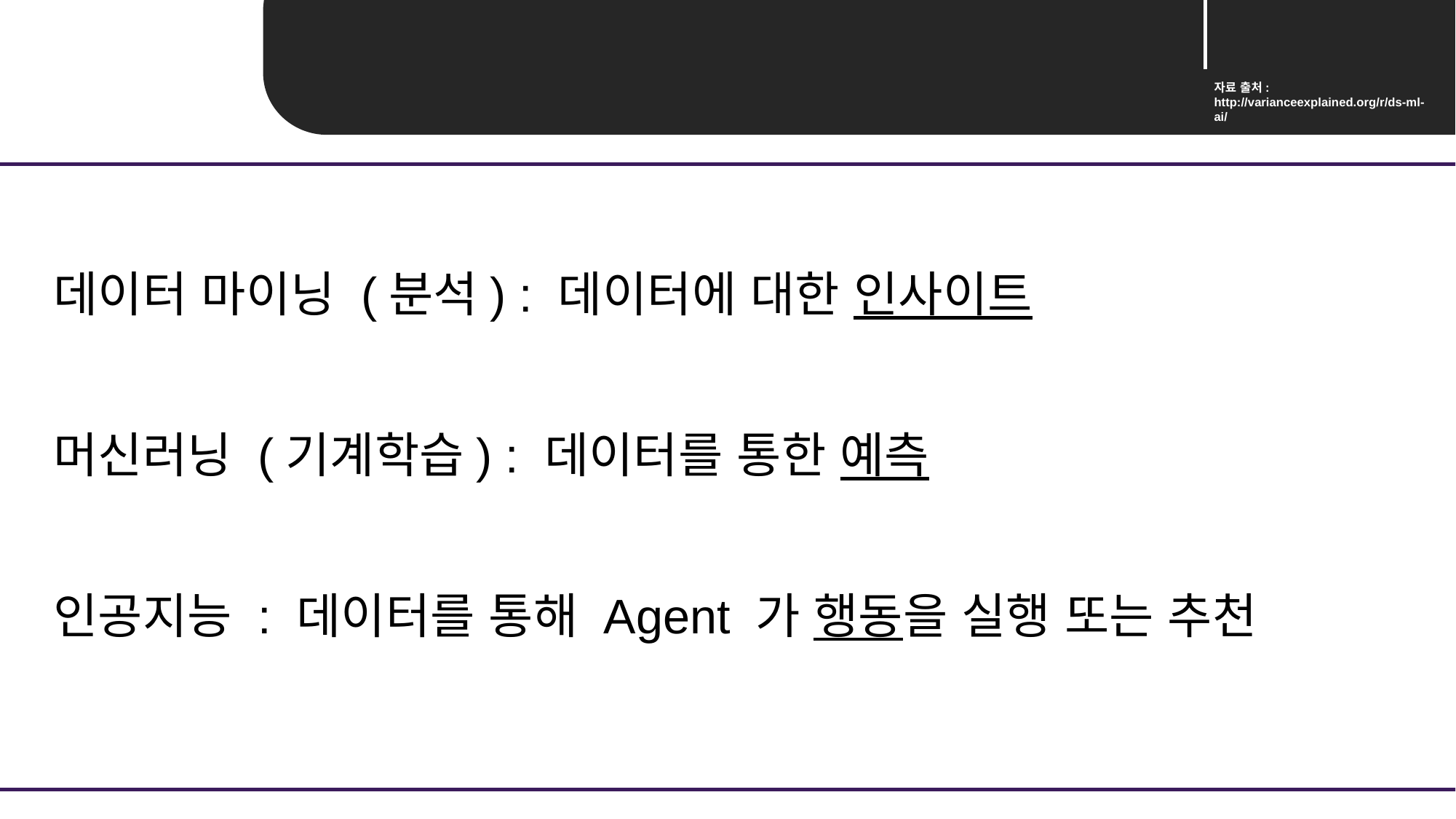

자료 출처:
http://varianceexplained.org/r/ds-ml-ai/
Unit  01 ㅣIntroduction
데이터 마이닝 (분석) : 데이터에 대한 인사이트
머신러닝 (기계학습) : 데이터를 통한 예측
인공지능 : 데이터를 통해 Agent 가 행동을 실행 또는 추천